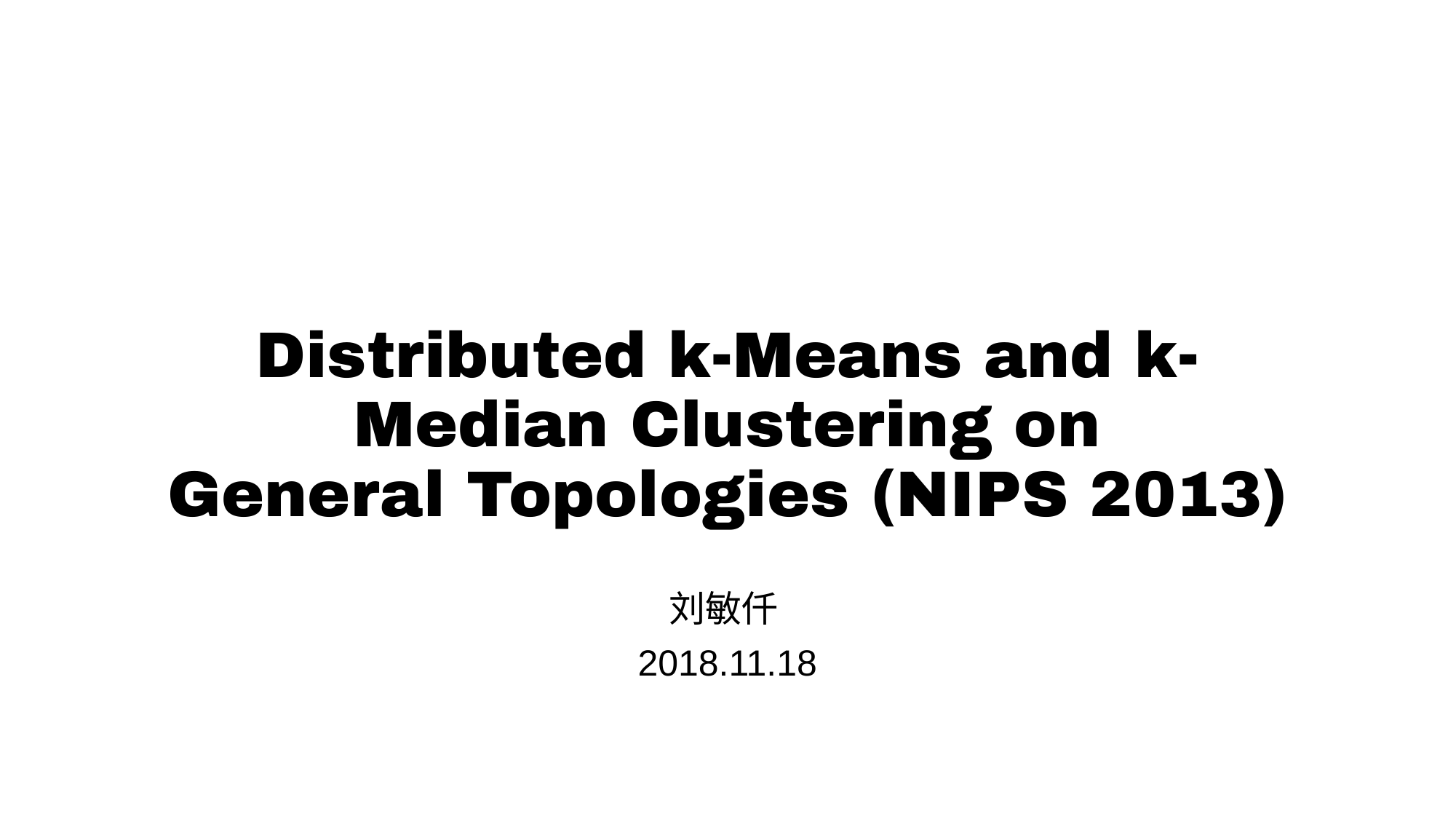

# Distributed k-Means and k-Median Clustering on General Topologies (NIPS 2013)
刘敏仟
2018.11.18